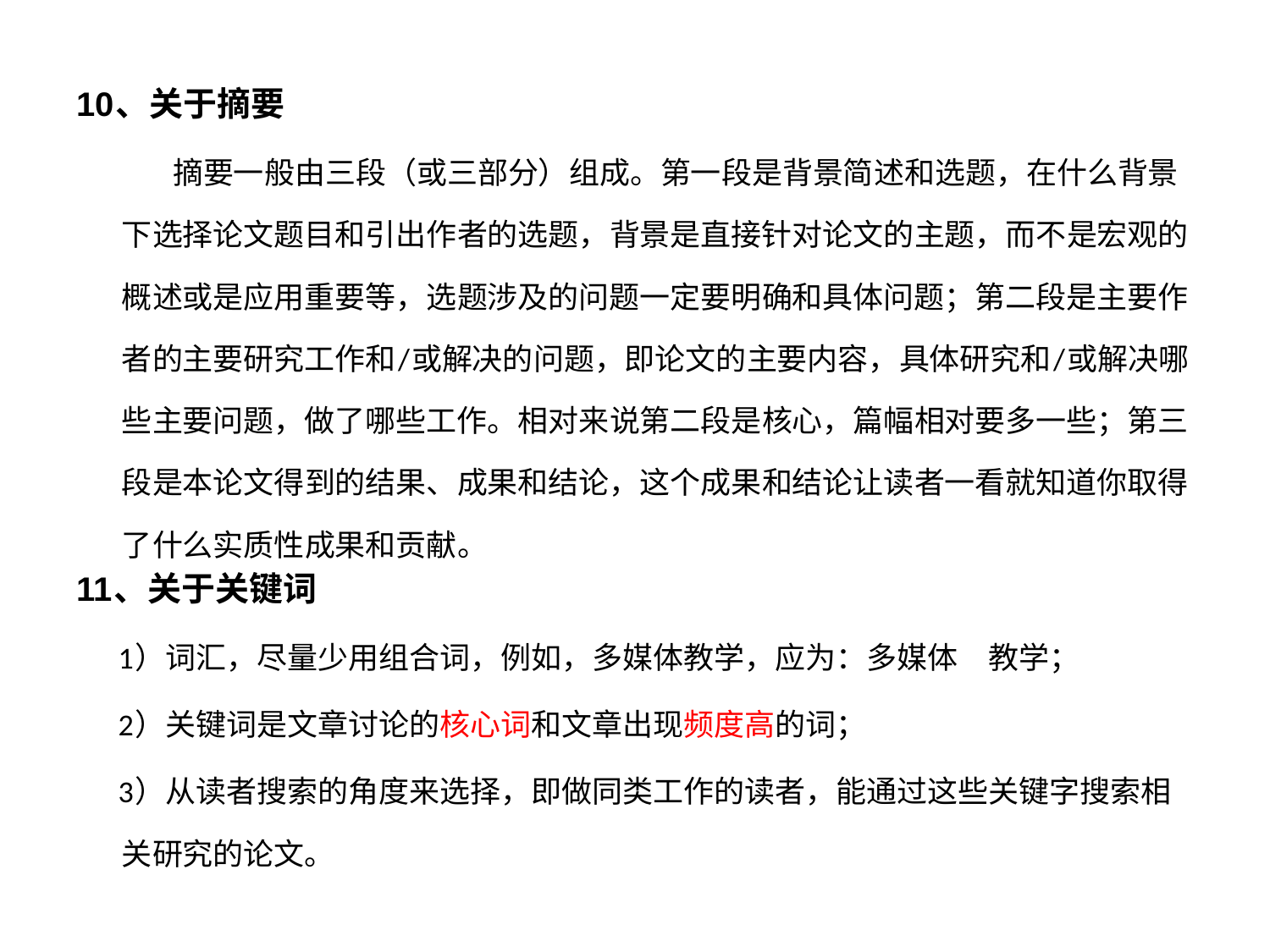

10、关于摘要
              摘要一般由三段（或三部分）组成。第一段是背景简述和选题，在什么背景下选择论文题目和引出作者的选题，背景是直接针对论文的主题，而不是宏观的概述或是应用重要等，选题涉及的问题一定要明确和具体问题；第二段是主要作者的主要研究工作和/或解决的问题，即论文的主要内容，具体研究和/或解决哪些主要问题，做了哪些工作。相对来说第二段是核心，篇幅相对要多一些；第三段是本论文得到的结果、成果和结论，这个成果和结论让读者一看就知道你取得了什么实质性成果和贡献。
11、关于关键词
      1）词汇，尽量少用组合词，例如，多媒体教学，应为：多媒体　教学；
      2）关键词是文章讨论的核心词和文章出现频度高的词；
      3）从读者搜索的角度来选择，即做同类工作的读者，能通过这些关键字搜索相关研究的论文。